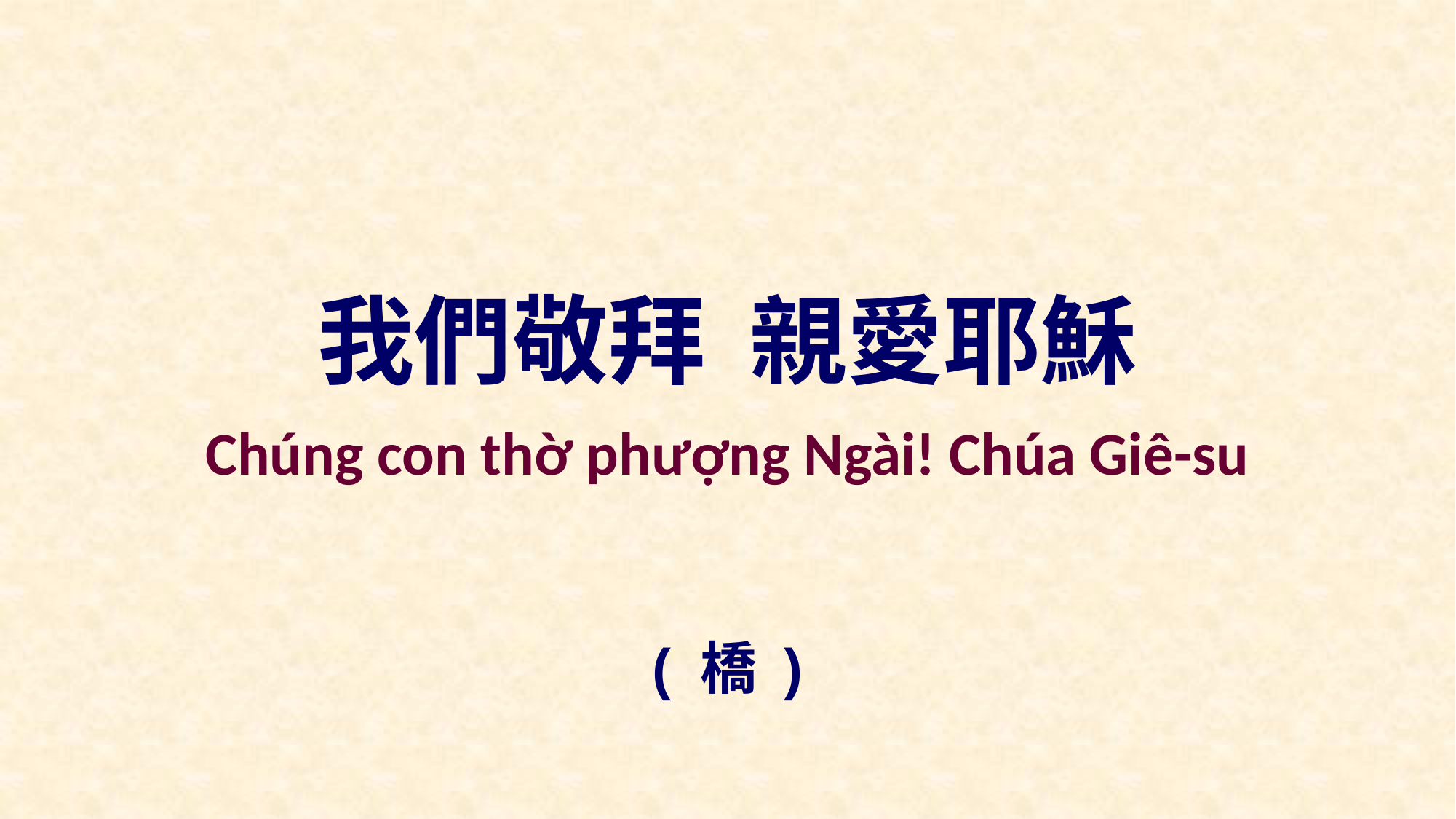

我們敬拜  親愛耶穌
Chúng con thờ phượng Ngài! Chúa Giê-su
( 橋 )